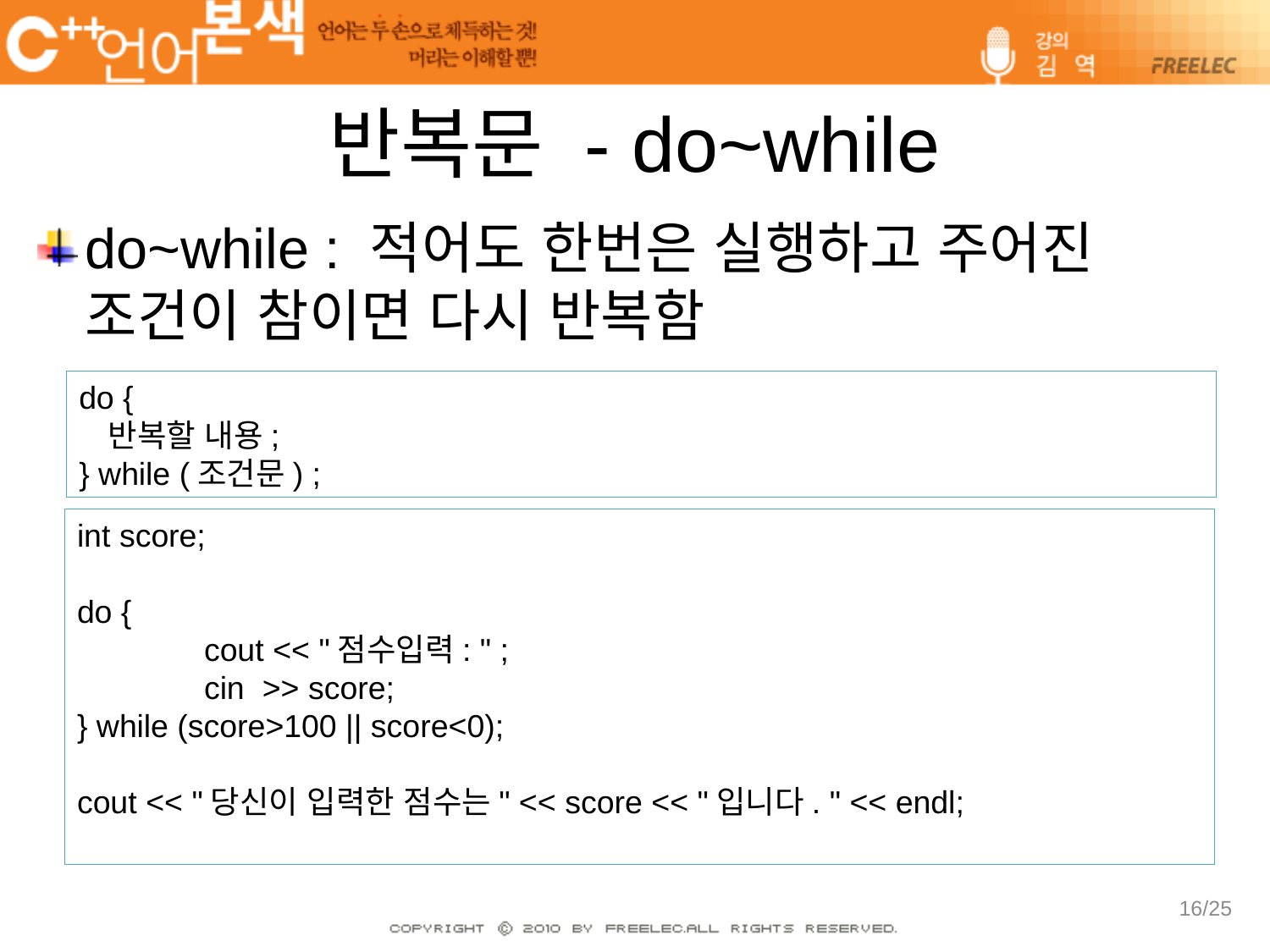

# 반복문 - do~while
do~while : 적어도 한번은 실행하고 주어진 조건이 참이면 다시 반복함

do {
   반복할 내용;
} while (조건문) ;
int score;

do {
	cout << "점수입력: " ;
	cin  >> score;
} while (score>100 || score<0);

cout << "당신이 입력한 점수는" << score << "입니다. " << endl;

16/25